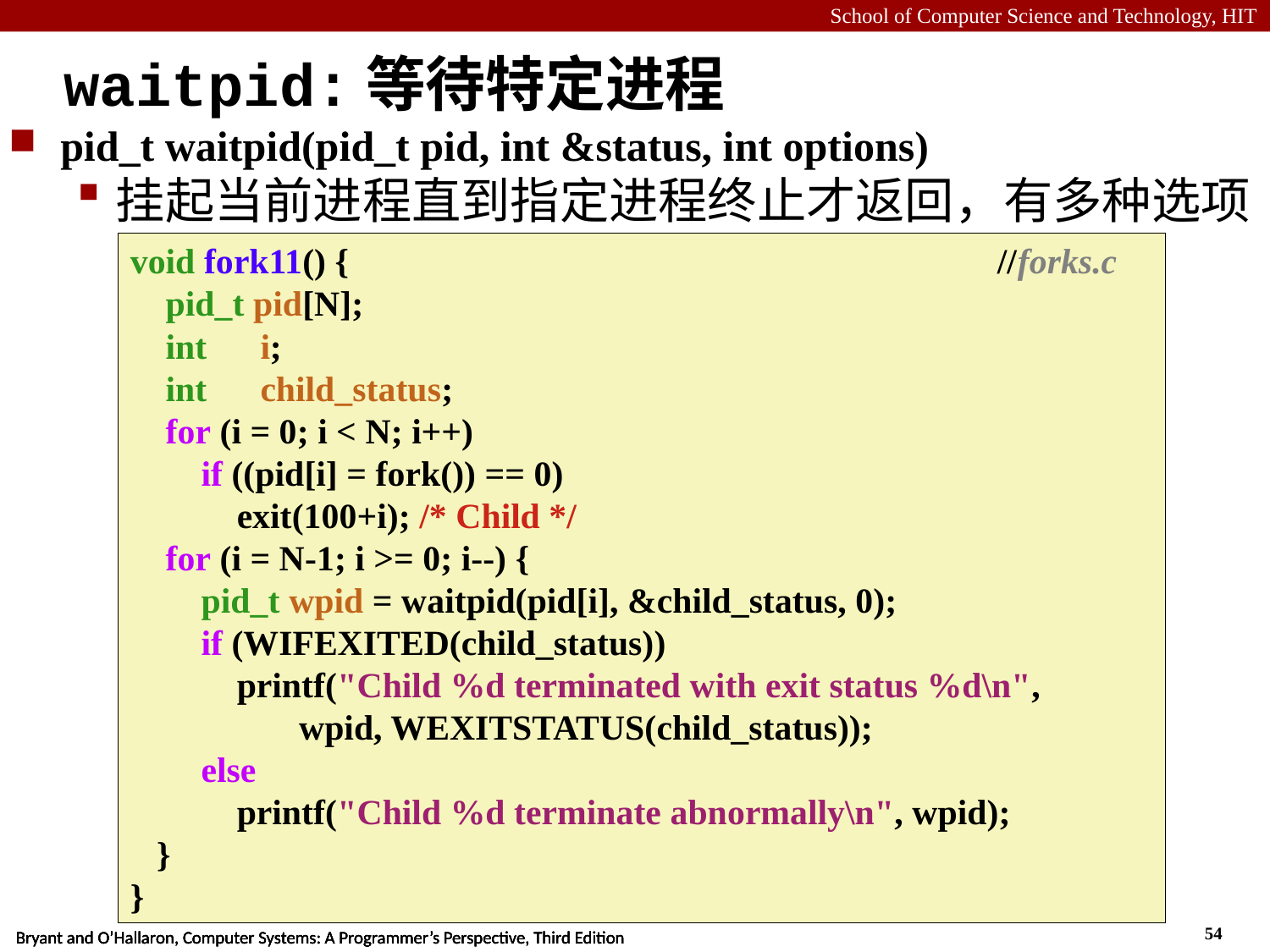

# waitpid:等待特定进程
pid_t waitpid(pid_t pid, int &status, int options)
挂起当前进程直到指定进程终止才返回，有多种选项
void fork11() {                                                                         //forks.c
    pid_t pid[N];
    int      i;
    int      child_status;
    for (i = 0; i < N; i++)
        if ((pid[i] = fork()) == 0)
            exit(100+i); /* Child */
    for (i = N-1; i >= 0; i--) {
        pid_t wpid = waitpid(pid[i], &child_status, 0);
        if (WIFEXITED(child_status))
            printf("Child %d terminated with exit status %d\n",
                   wpid, WEXITSTATUS(child_status));
        else
            printf("Child %d terminate abnormally\n", wpid);
   }
}